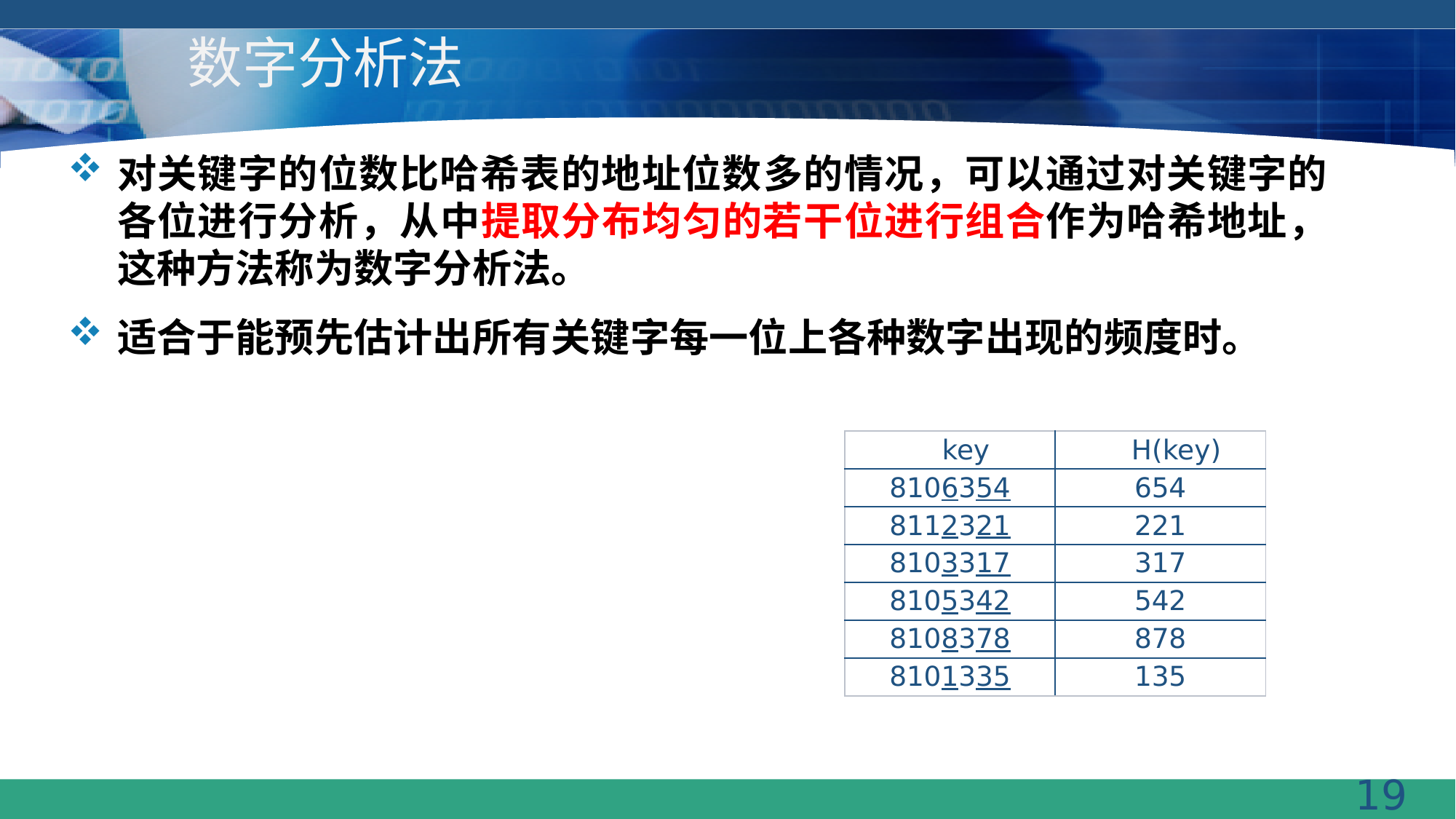

# 数字分析法
对关键字的位数比哈希表的地址位数多的情况，可以通过对关键字的各位进行分析，从中提取分布均匀的若干位进行组合作为哈希地址，这种方法称为数字分析法。
适合于能预先估计出所有关键字每一位上各种数字出现的频度时。
| key | H(key) |
| --- | --- |
| 8106354 | 654 |
| 8112321 | 221 |
| 8103317 | 317 |
| 8105342 | 542 |
| 8108378 | 878 |
| 8101335 | 135 |